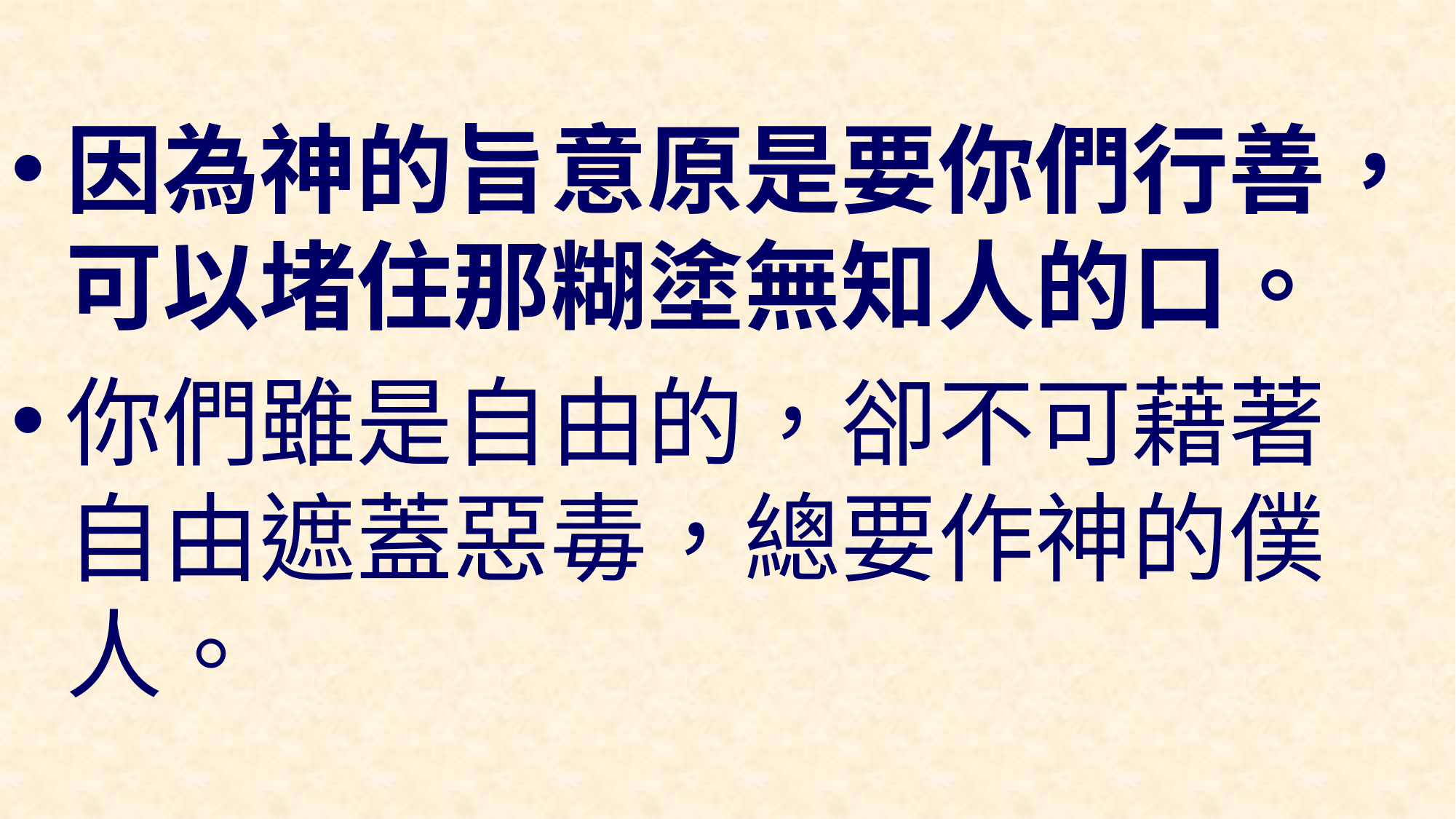

因為神的旨意原是要你們行善，可以堵住那糊塗無知人的口。
你們雖是自由的，卻不可藉著自由遮蓋惡毒，總要作神的僕人。